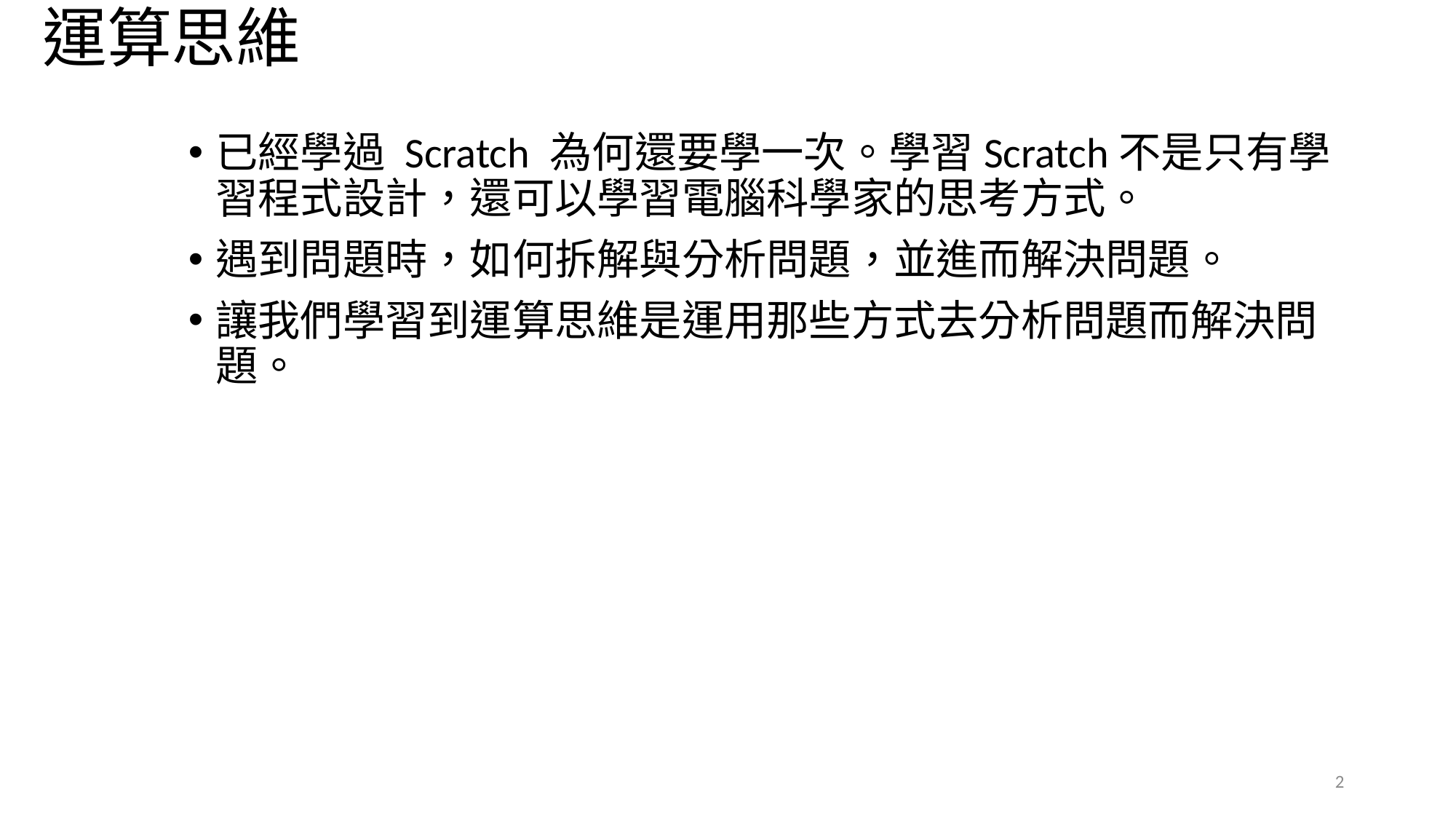

# 運算思維
已經學過 Scratch 為何還要學一次。學習Scratch不是只有學習程式設計，還可以學習電腦科學家的思考方式。
遇到問題時，如何拆解與分析問題，並進而解決問題。
讓我們學習到運算思維是運用那些方式去分析問題而解決問題。
2